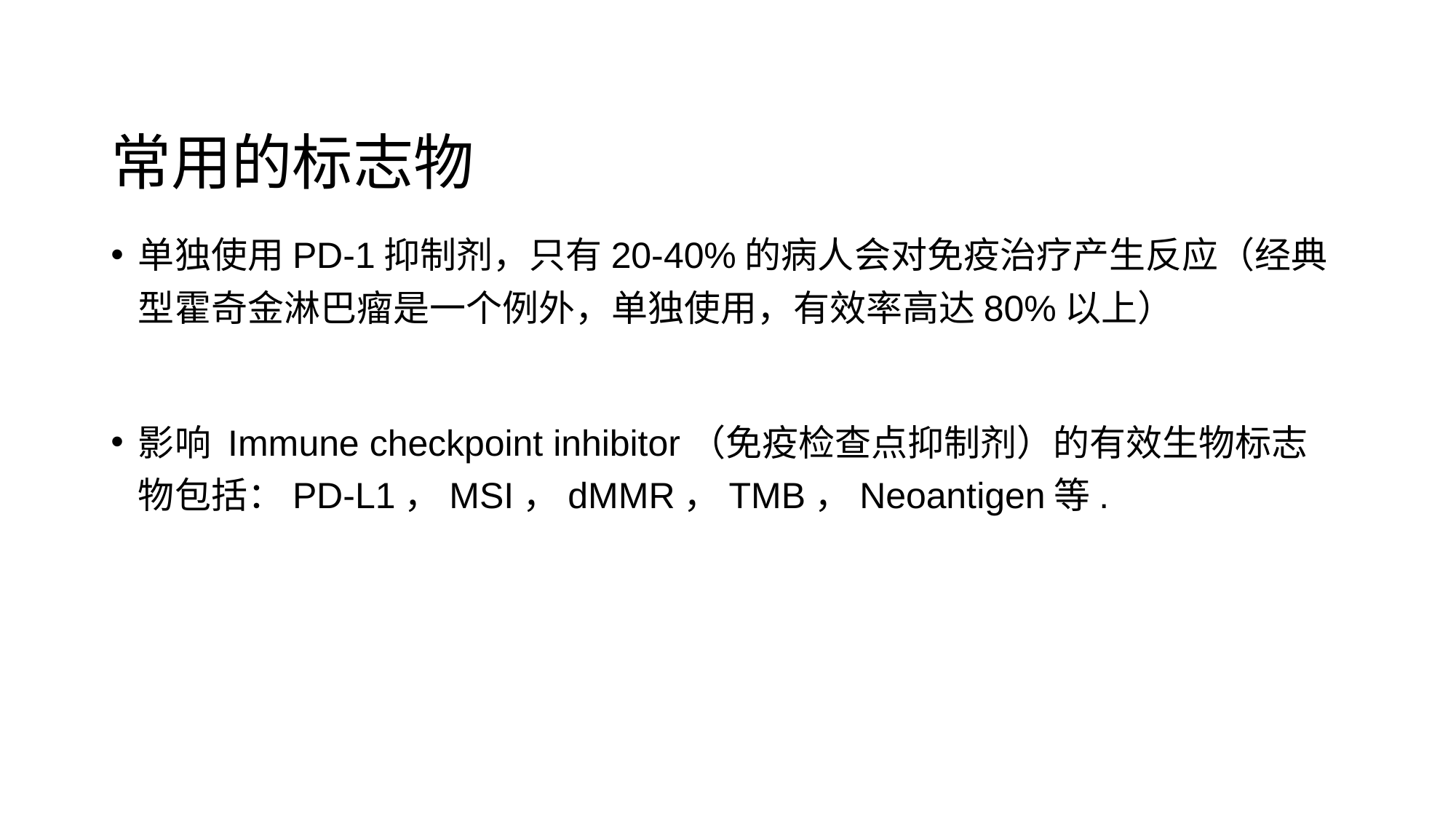

# 常用的标志物
单独使用PD-1抑制剂，只有20-40%的病人会对免疫治疗产生反应（经典型霍奇金淋巴瘤是一个例外，单独使用，有效率高达80%以上）

影响 Immune checkpoint inhibitor（免疫检查点抑制剂）的有效生物标志物包括：PD-L1，MSI，dMMR，TMB，Neoantigen等.